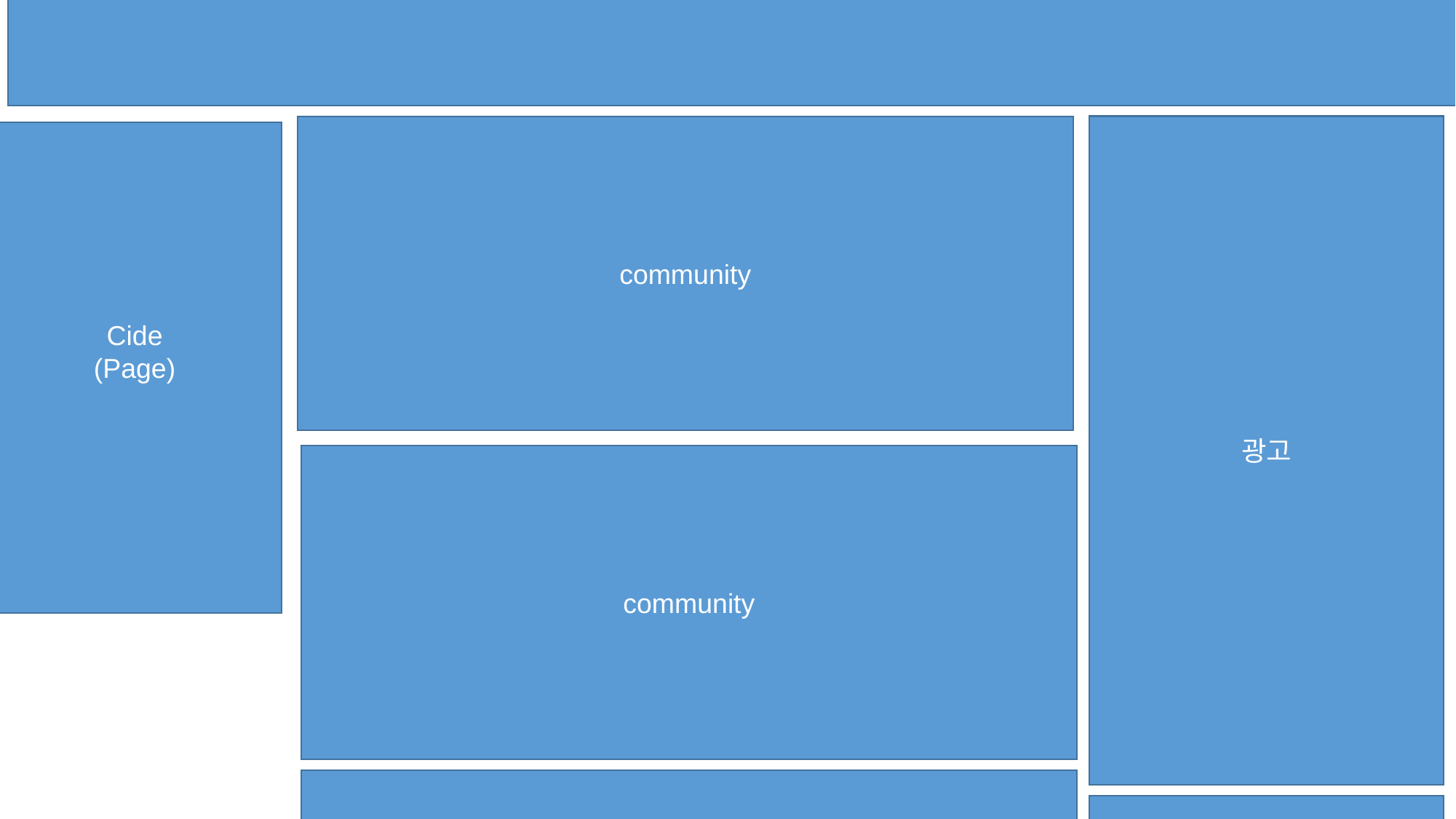

nav
옵

옵
옵
로그인
Video(auto play
community
광고
Cide
(Page)

community
community
news
community